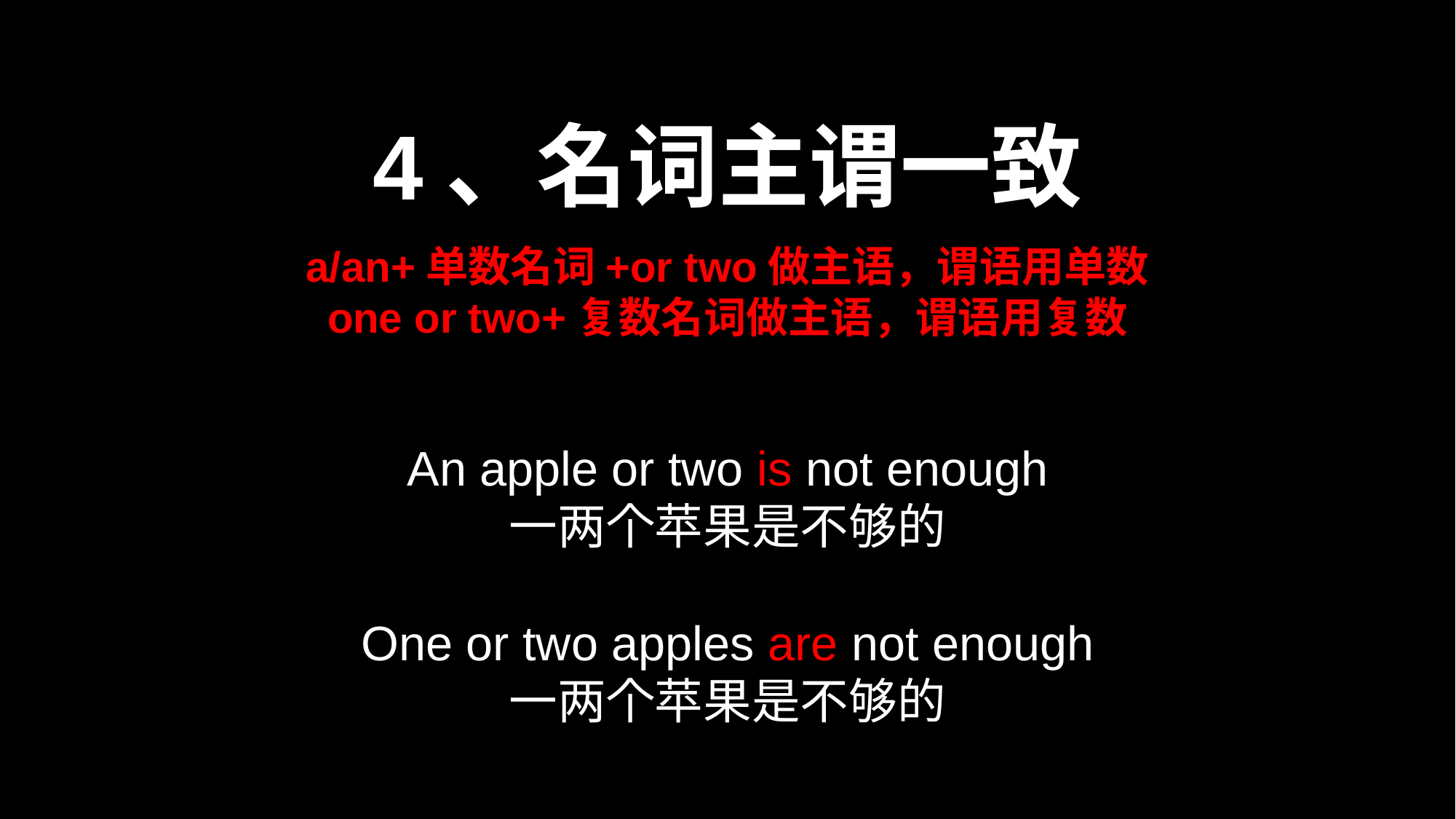

4、名词主谓一致
a/an+单数名词+or two做主语，谓语用单数
one or two+复数名词做主语，谓语用复数
An apple or two is not enough
一两个苹果是不够的

One or two apples are not enough
一两个苹果是不够的